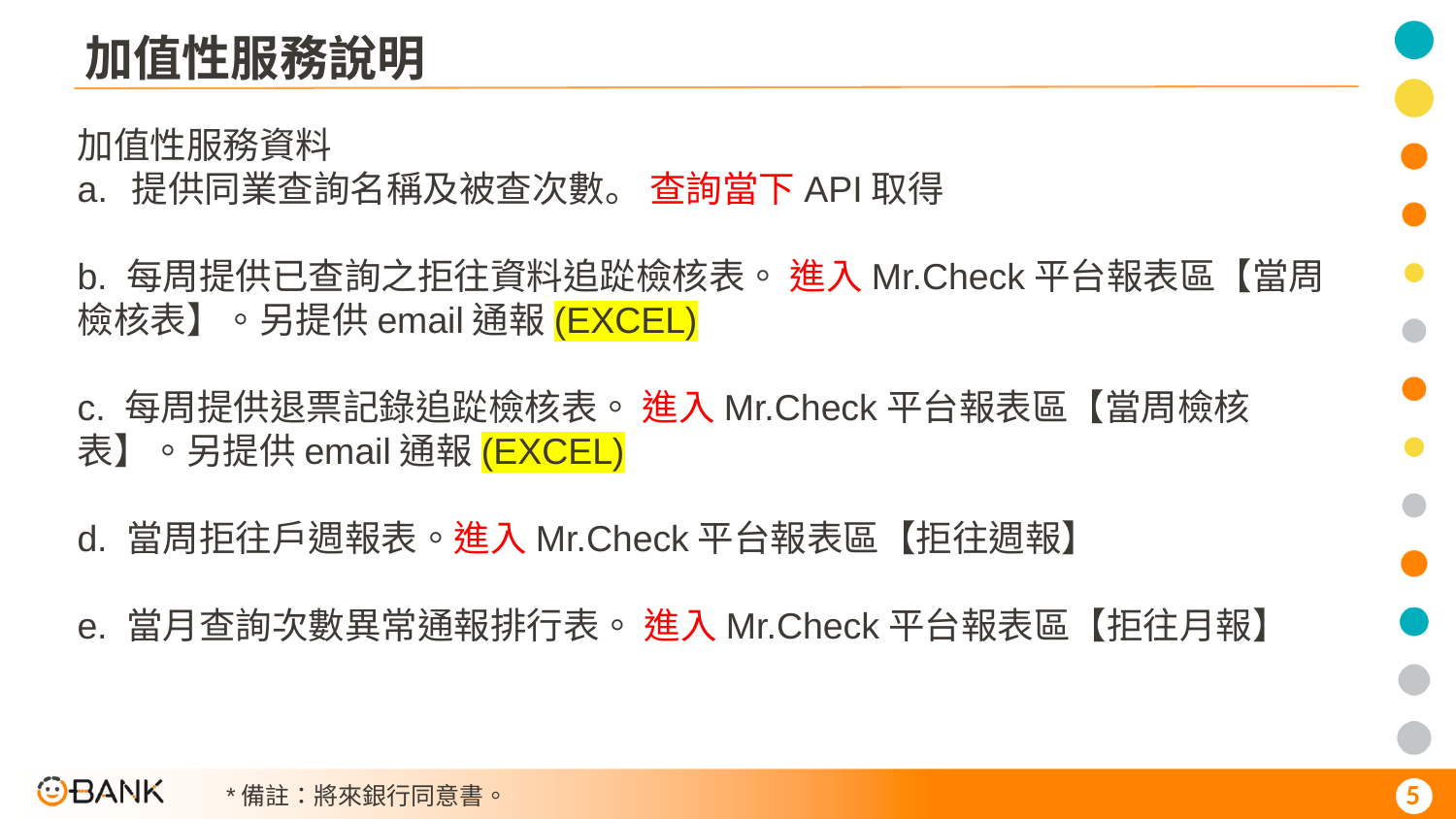

加值性服務說明

加值性服務資料
提供同業查詢名稱及被查次數。 查詢當下API取得

b. 每周提供已查詢之拒往資料追踨檢核表。 進入Mr.Check平台報表區【當周檢核表】。另提供email通報(EXCEL)

c. 每周提供退票記錄追踨檢核表。 進入Mr.Check平台報表區【當周檢核表】。另提供email通報(EXCEL)

d. 當周拒往戶週報表。進入Mr.Check平台報表區【拒往週報】

e. 當月查詢次數異常通報排行表。 進入Mr.Check平台報表區【拒往月報】
*備註：將來銀行同意書。